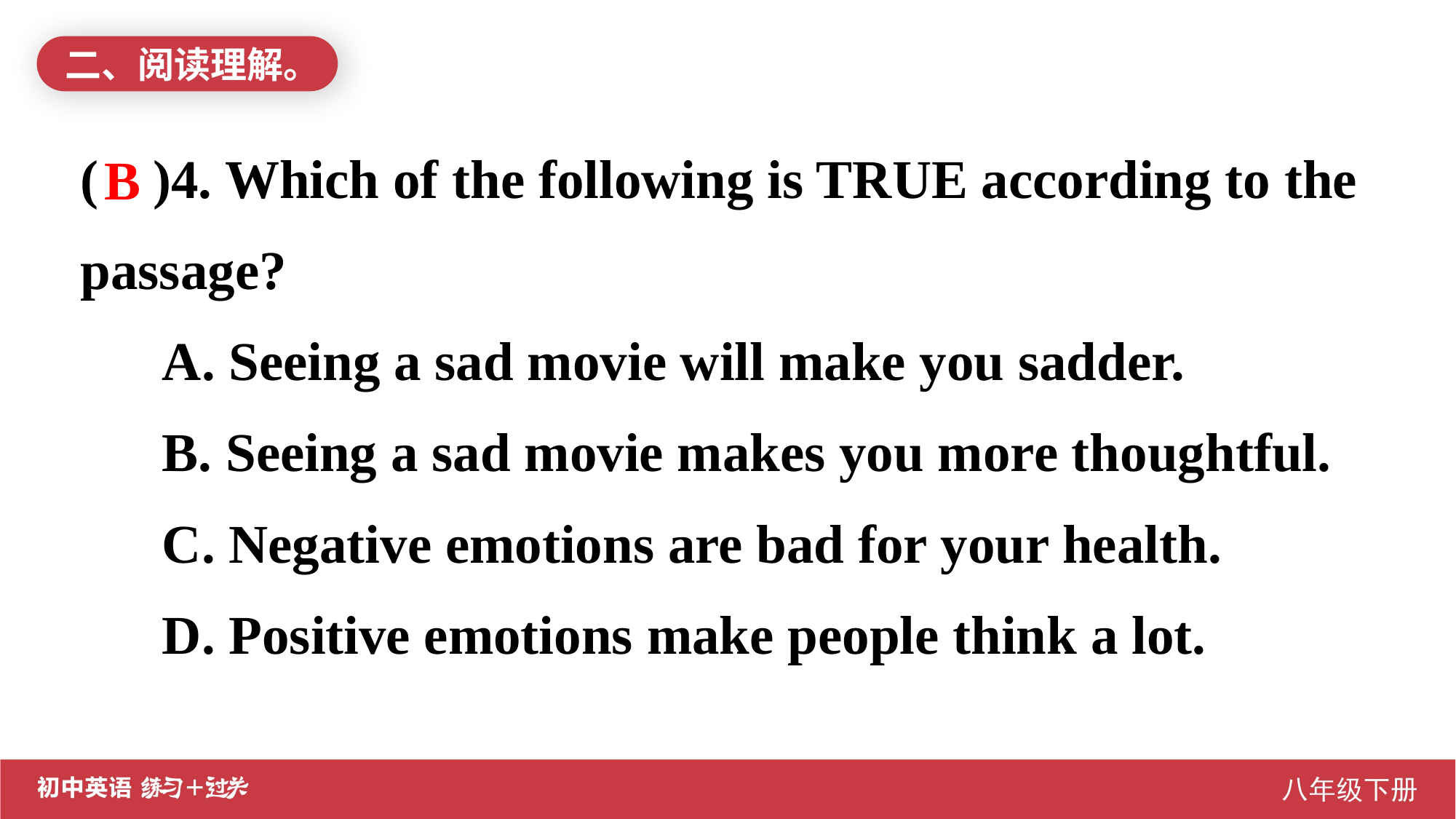

二、阅读理解。
(    )4. Which of the following is TRUE according to the passage?
      A. Seeing a sad movie will make you sadder.
      B. Seeing a sad movie makes you more thoughtful.
      C. Negative emotions are bad for your health.
      D. Positive emotions make people think a lot.
B